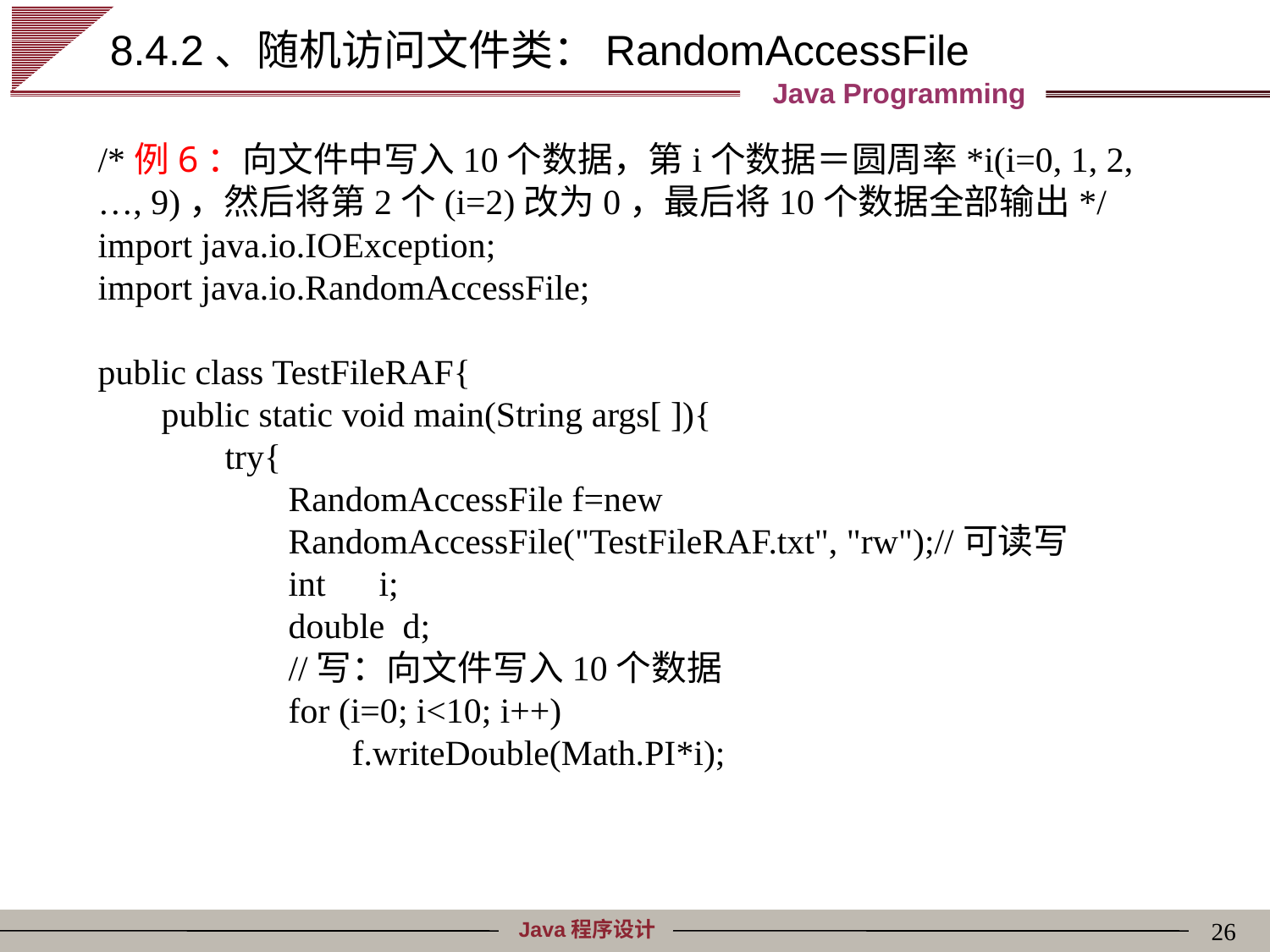

# 8.4.2、随机访问文件类：RandomAccessFile
/*例6：向文件中写入10个数据，第i个数据＝圆周率*i(i=0, 1, 2, …, 9)，然后将第2个(i=2)改为0，最后将10个数据全部输出*/
import java.io.IOException;
import java.io.RandomAccessFile;

public class TestFileRAF{
public static void main(String args[ ]){
try{
RandomAccessFile f=new 	RandomAccessFile("TestFileRAF.txt", "rw");//可读写
int      i;
double  d;
//写：向文件写入10个数据
for (i=0; i<10; i++)
f.writeDouble(Math.PI*i);